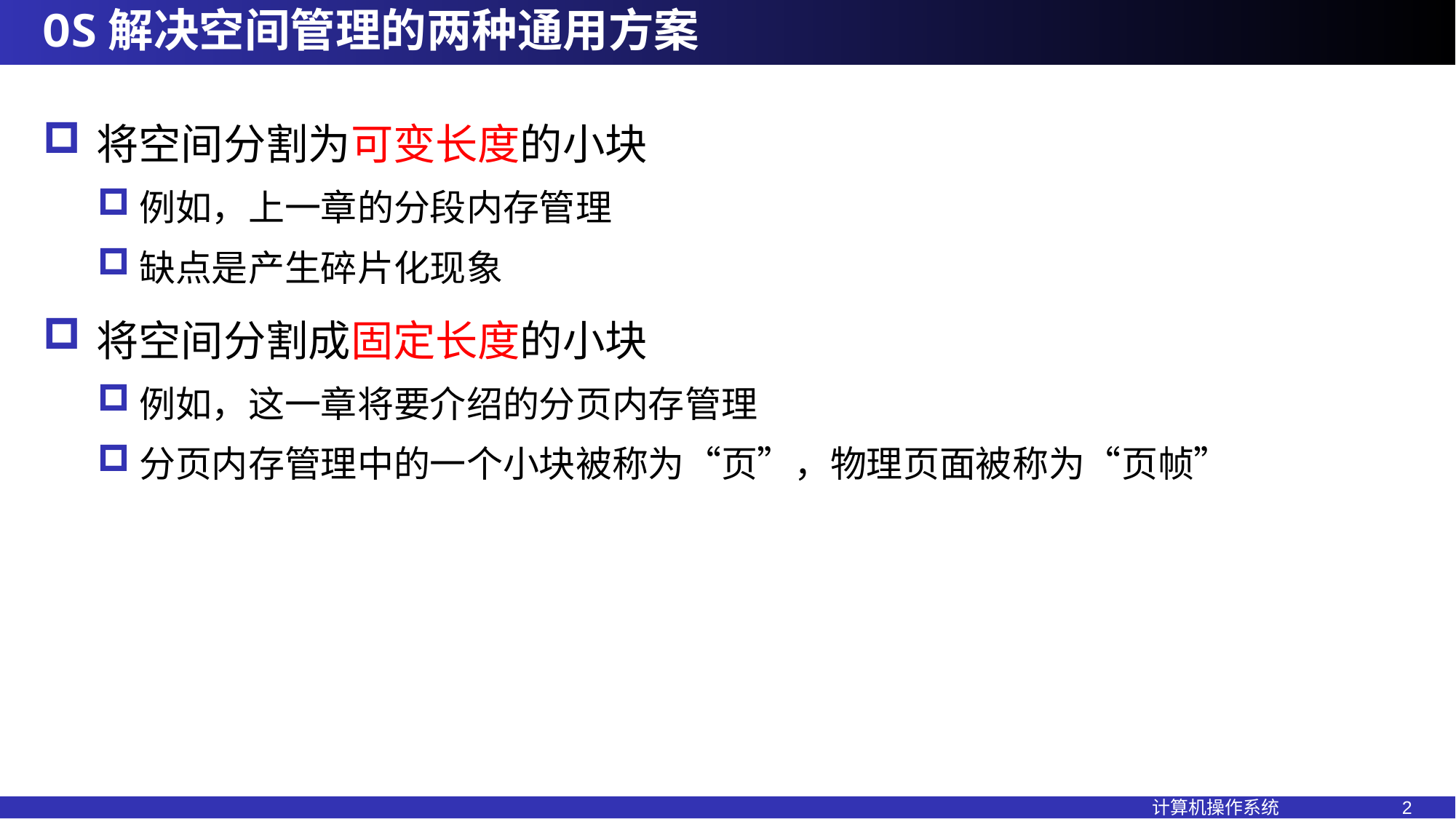

# OS解决空间管理的两种通用方案
将空间分割为可变长度的小块
例如，上一章的分段内存管理
缺点是产生碎片化现象
将空间分割成固定长度的小块
例如，这一章将要介绍的分页内存管理
分页内存管理中的一个小块被称为“页”，物理页面被称为“页帧”

计算机操作系统                     2